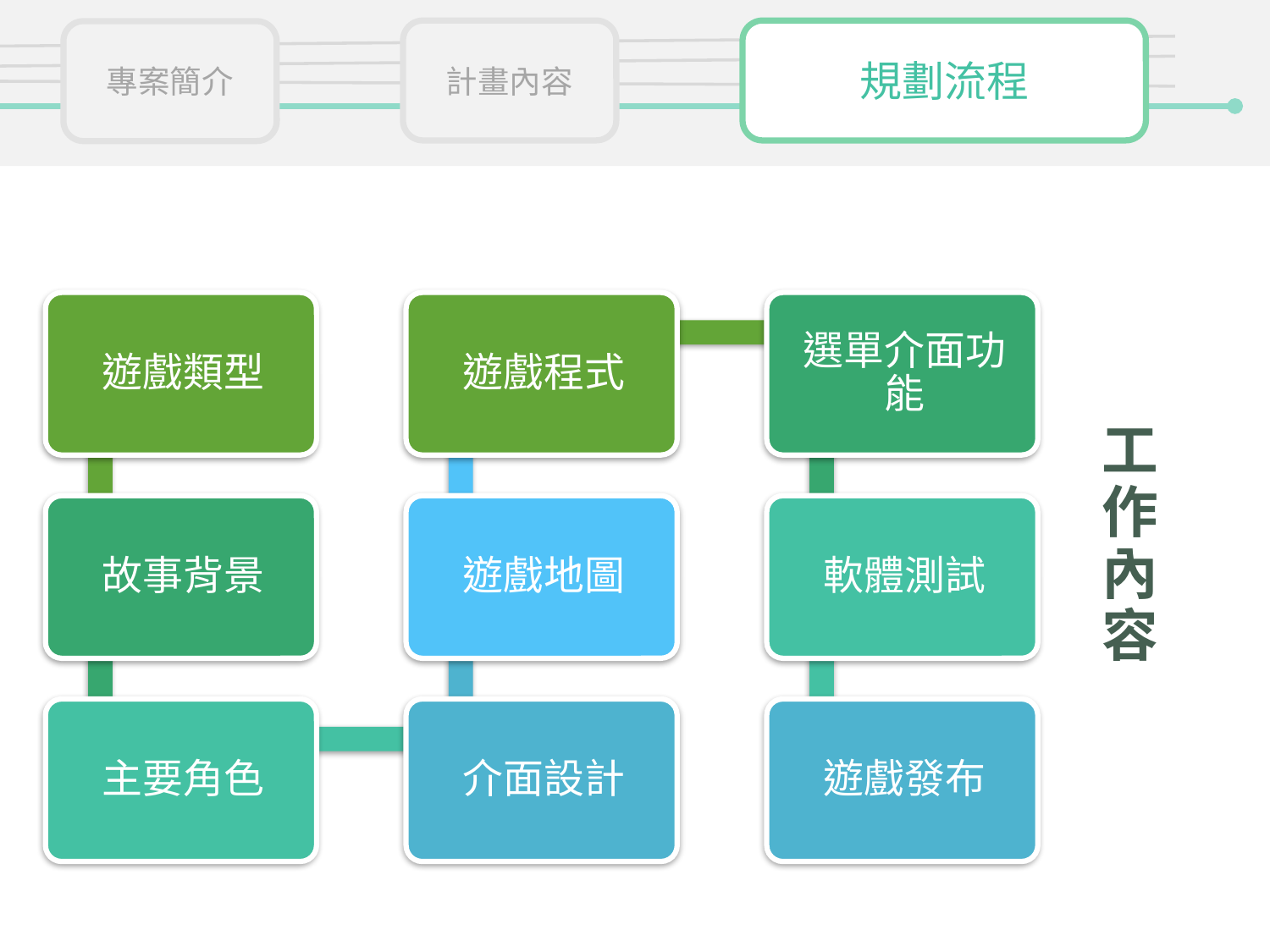

# 工作內容
遊戲類型
故事背景
主要角色
介面設計
遊戲地圖
遊戲程式
選單介面功能
軟體測試
遊戲發布